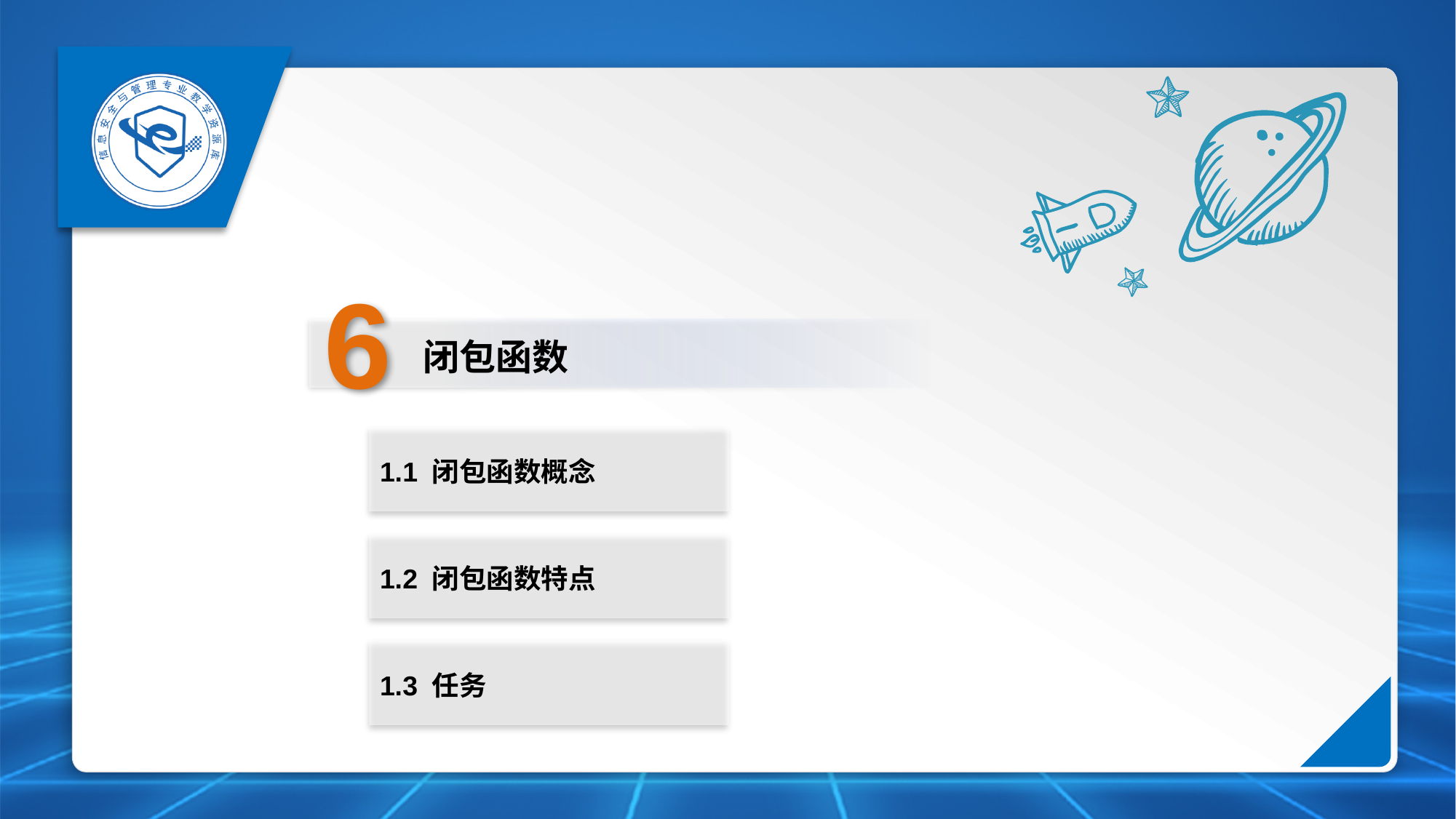

6

闭包函数

1.1 闭包函数概念

1.2 闭包函数特点

1.3 任务